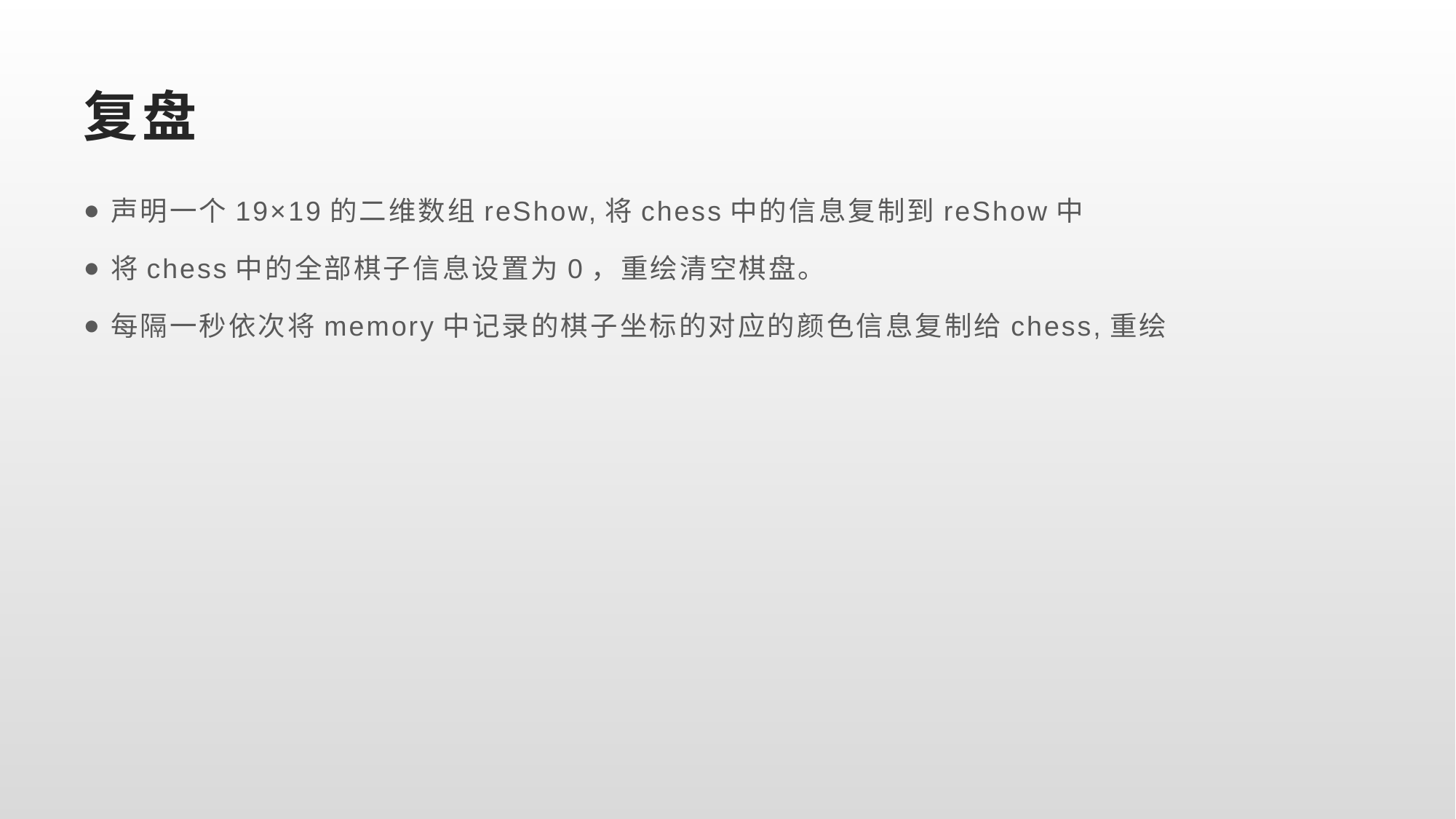

# 复盘
声明一个19×19的二维数组reShow,将chess中的信息复制到reShow中
将chess中的全部棋子信息设置为0，重绘清空棋盘。
每隔一秒依次将memory中记录的棋子坐标的对应的颜色信息复制给chess,重绘